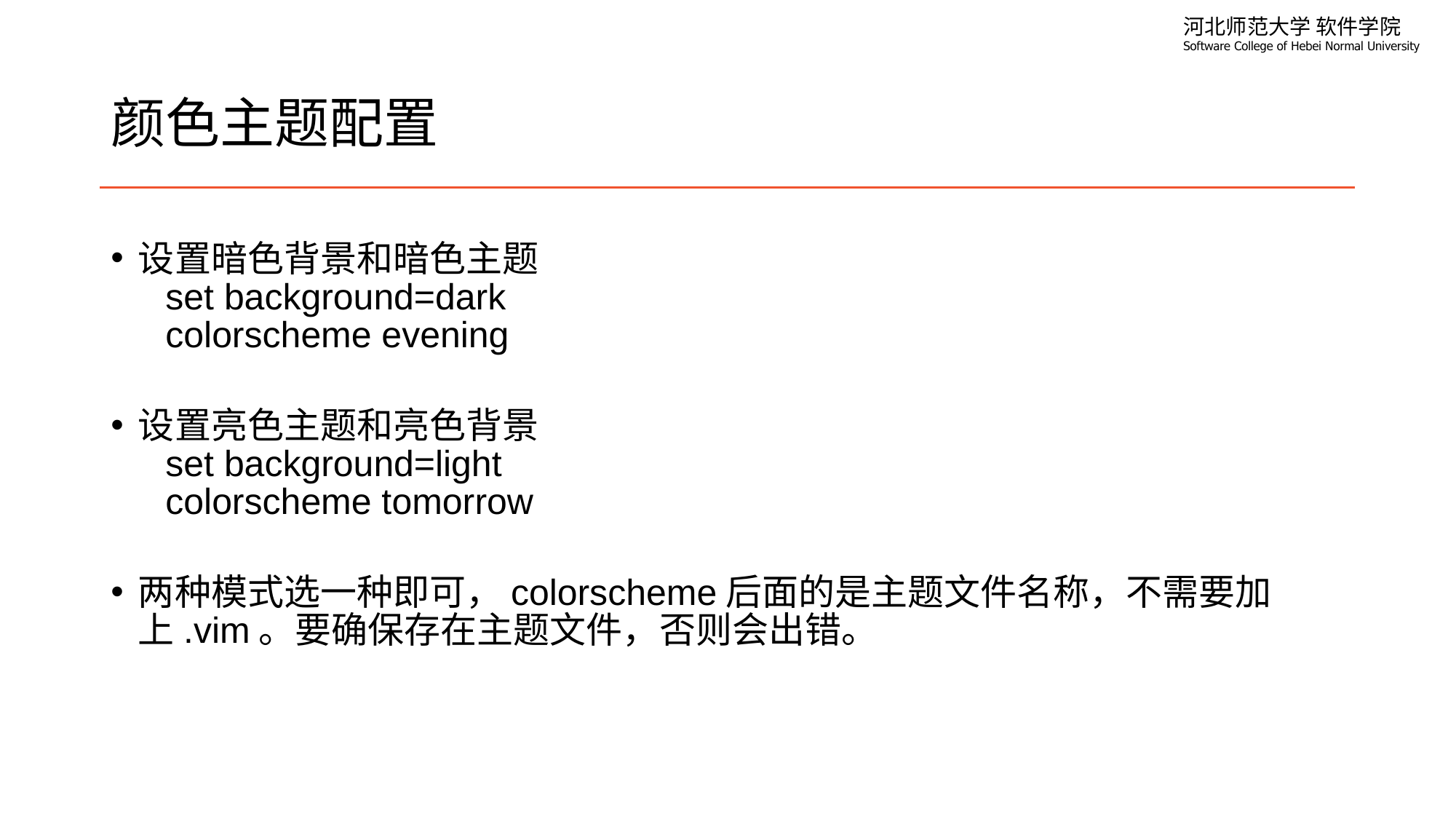

# 颜色主题配置

设置暗色背景和暗色主题
set background=dark
colorscheme evening

设置亮色主题和亮色背景
set background=light
colorscheme tomorrow

两种模式选一种即可，colorscheme后面的是主题文件名称，不需要加上.vim。要确保存在主题文件，否则会出错。